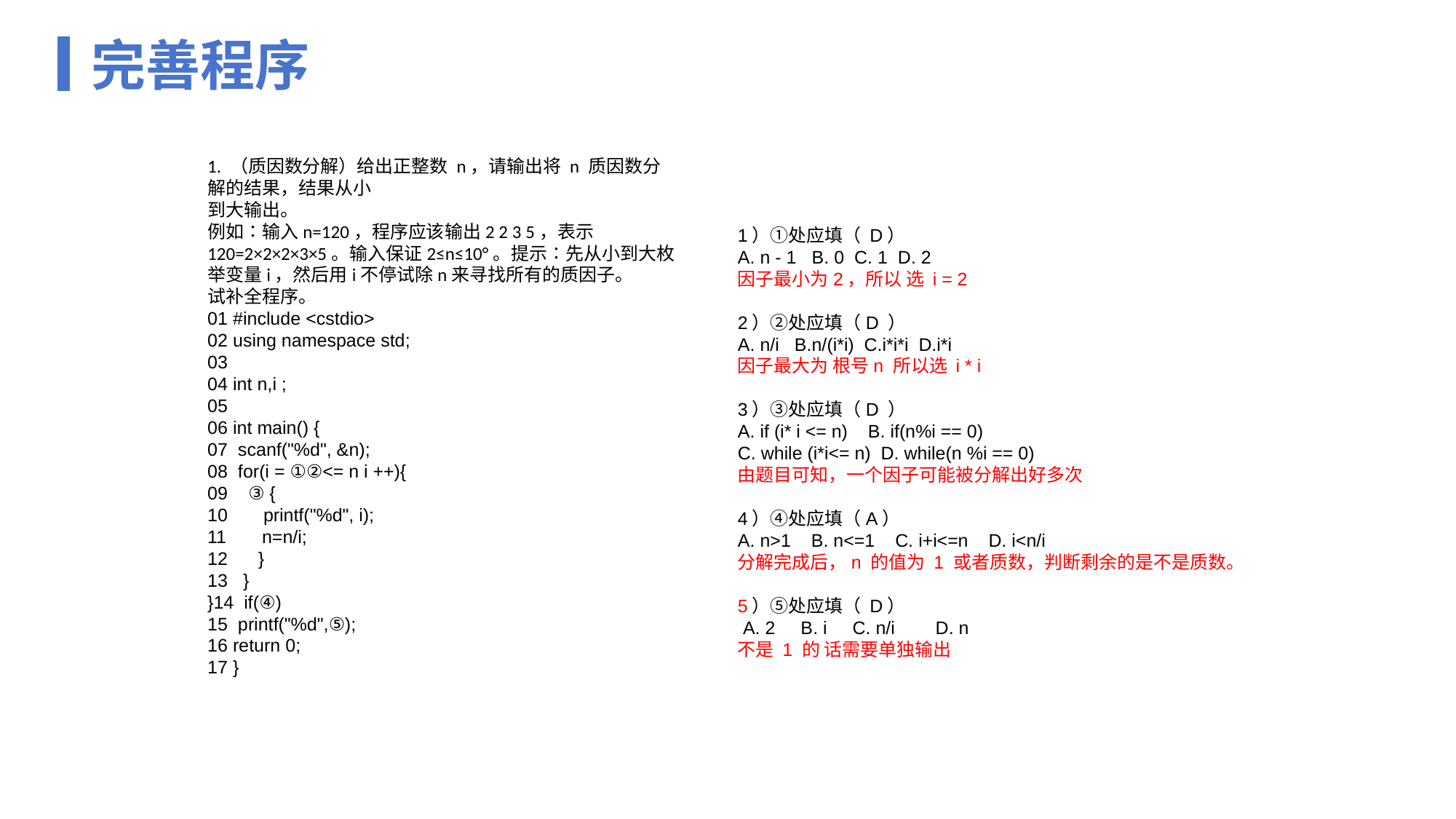

完善程序
1. （质因数分解）给出正整数 n，请输出将 n 质因数分解的结果，结果从小到大输出。例如∶输入n=120，程序应该输出2 2 3 5，表示120=2×2×2×3×5。输入保证2≤n≤10°。提示∶先从小到大枚举变量i，然后用i不停试除n来寻找所有的质因子。试补全程序。01 #include <cstdio>02 using namespace std;0304 int n,i ;0506 int main() {07  scanf("%d", &n);08  for(i = ①②<= n i ++){09    ③ {10       printf("%d", i);11       n=n/i; 12      } 13   }}14  if(④)15  printf("%d",⑤);16 return 0;17 }
1）①处应填（ D）A. n - 1   B. 0  C. 1  D. 2因子最小为2，所以 选 i = 2
2）②处应填（D ）A. n/i   B.n/(i*i)  C.i*i*i  D.i*i因子最大为 根号n 所以选 i * i
3）③处应填（D ）A. if (i* i <= n)    B. if(n%i == 0)
C. while (i*i<= n)  D. while(n %i == 0)由题目可知，一个因子可能被分解出好多次
4）④处应填（A）A. n>1    B. n<=1    C. i+i<=n    D. i<n/i分解完成后，n 的值为 1 或者质数，判断剩余的是不是质数。 5）⑤处应填（ D）
 A. 2     B. i     C. n/i        D. n不是 1 的 话需要单独输出